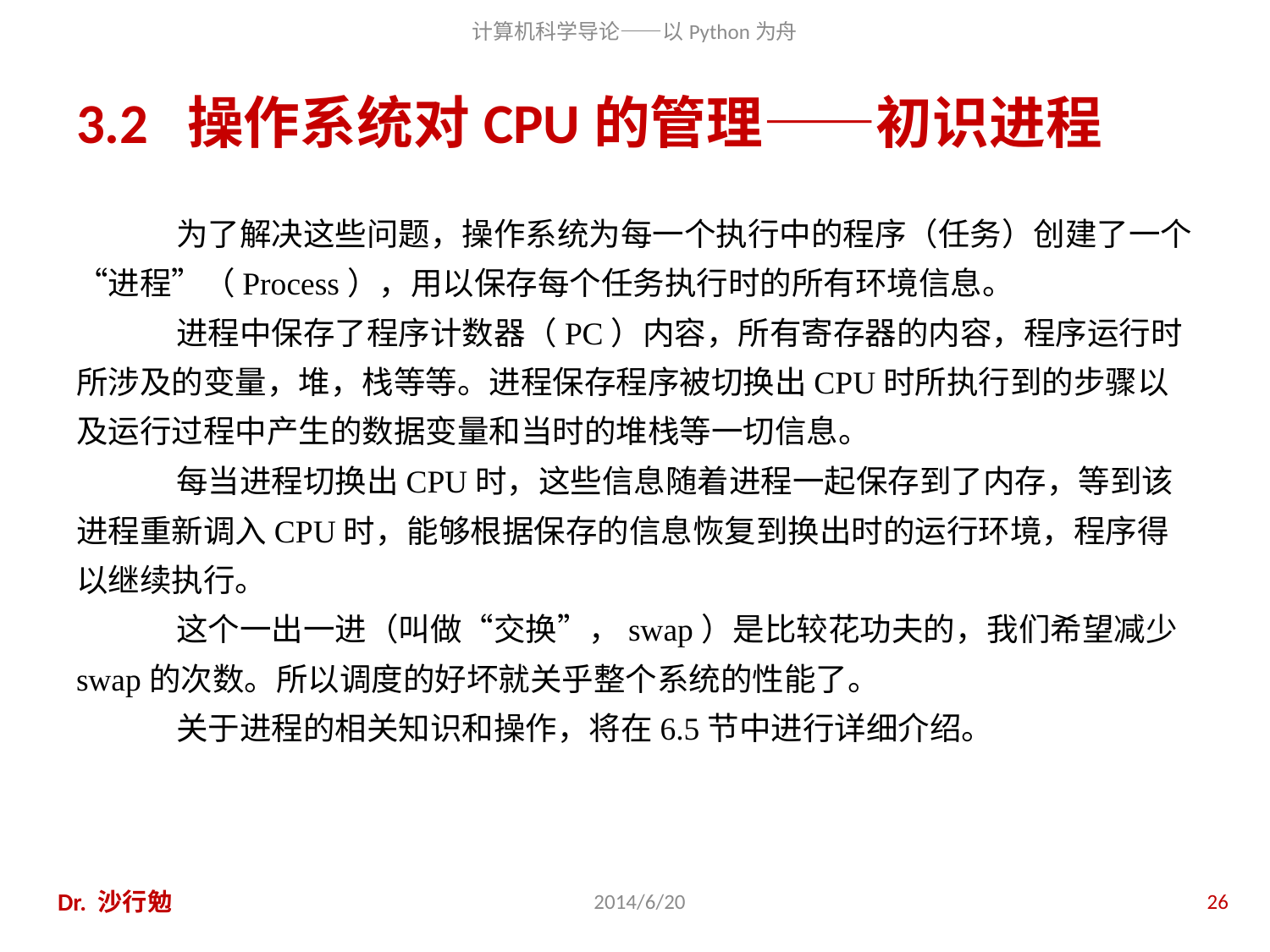

# 3.2  操作系统对CPU的管理——初识进程
为了解决这些问题，操作系统为每一个执行中的程序（任务）创建了一个“进程”（Process），用以保存每个任务执行时的所有环境信息。
进程中保存了程序计数器（PC）内容，所有寄存器的内容，程序运行时所涉及的变量，堆，栈等等。进程保存程序被切换出CPU时所执行到的步骤以及运行过程中产生的数据变量和当时的堆栈等一切信息。
每当进程切换出CPU时，这些信息随着进程一起保存到了内存，等到该进程重新调入CPU时，能够根据保存的信息恢复到换出时的运行环境，程序得以继续执行。
这个一出一进（叫做“交换”，swap）是比较花功夫的，我们希望减少swap的次数。所以调度的好坏就关乎整个系统的性能了。
关于进程的相关知识和操作，将在6.5节中进行详细介绍。
Dr. 沙行勉
2014/6/20
26